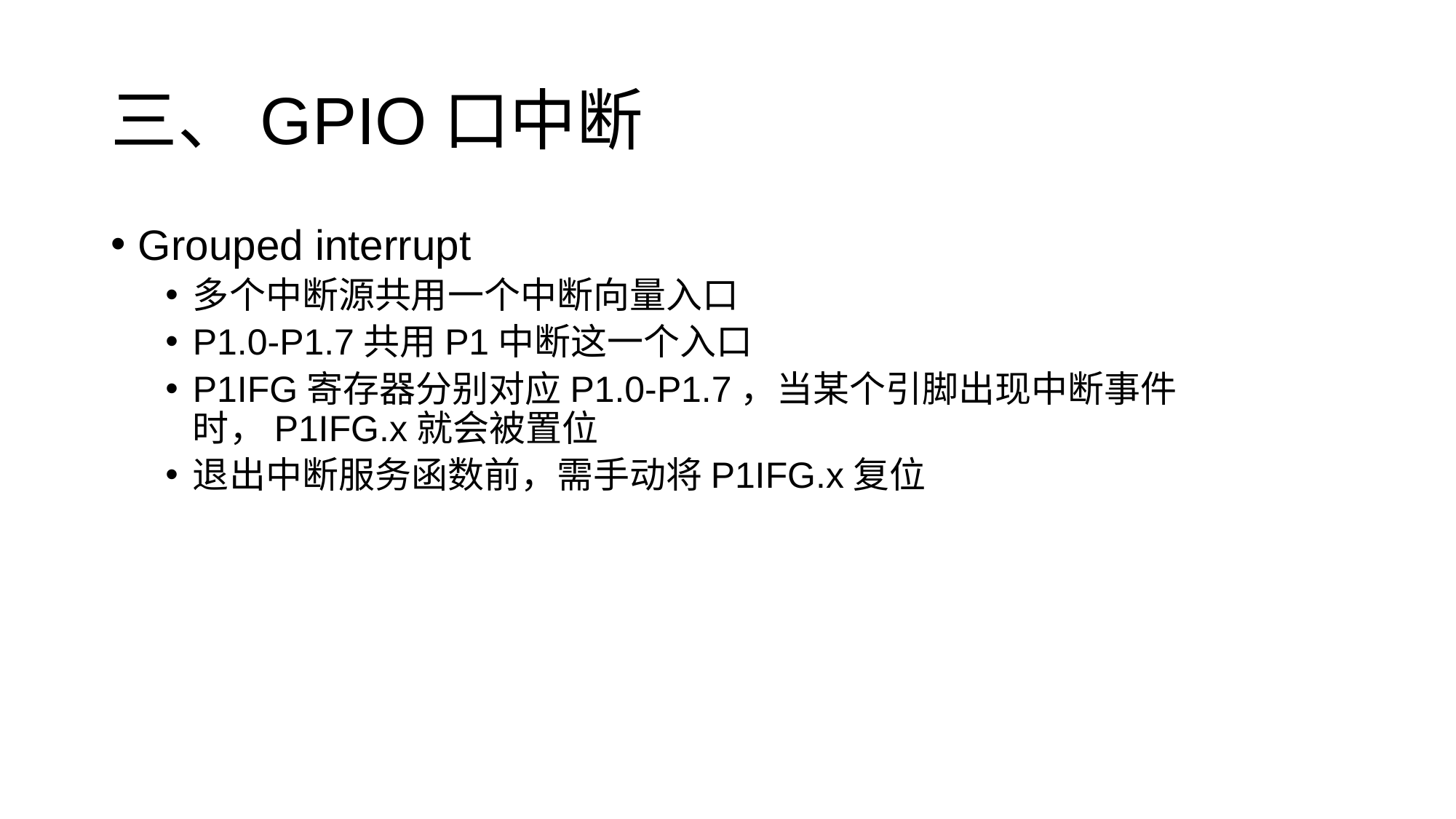

# 三、GPIO口中断
Grouped interrupt
多个中断源共用一个中断向量入口
P1.0-P1.7共用P1中断这一个入口
P1IFG寄存器分别对应P1.0-P1.7，当某个引脚出现中断事件时，P1IFG.x就会被置位
退出中断服务函数前，需手动将P1IFG.x复位